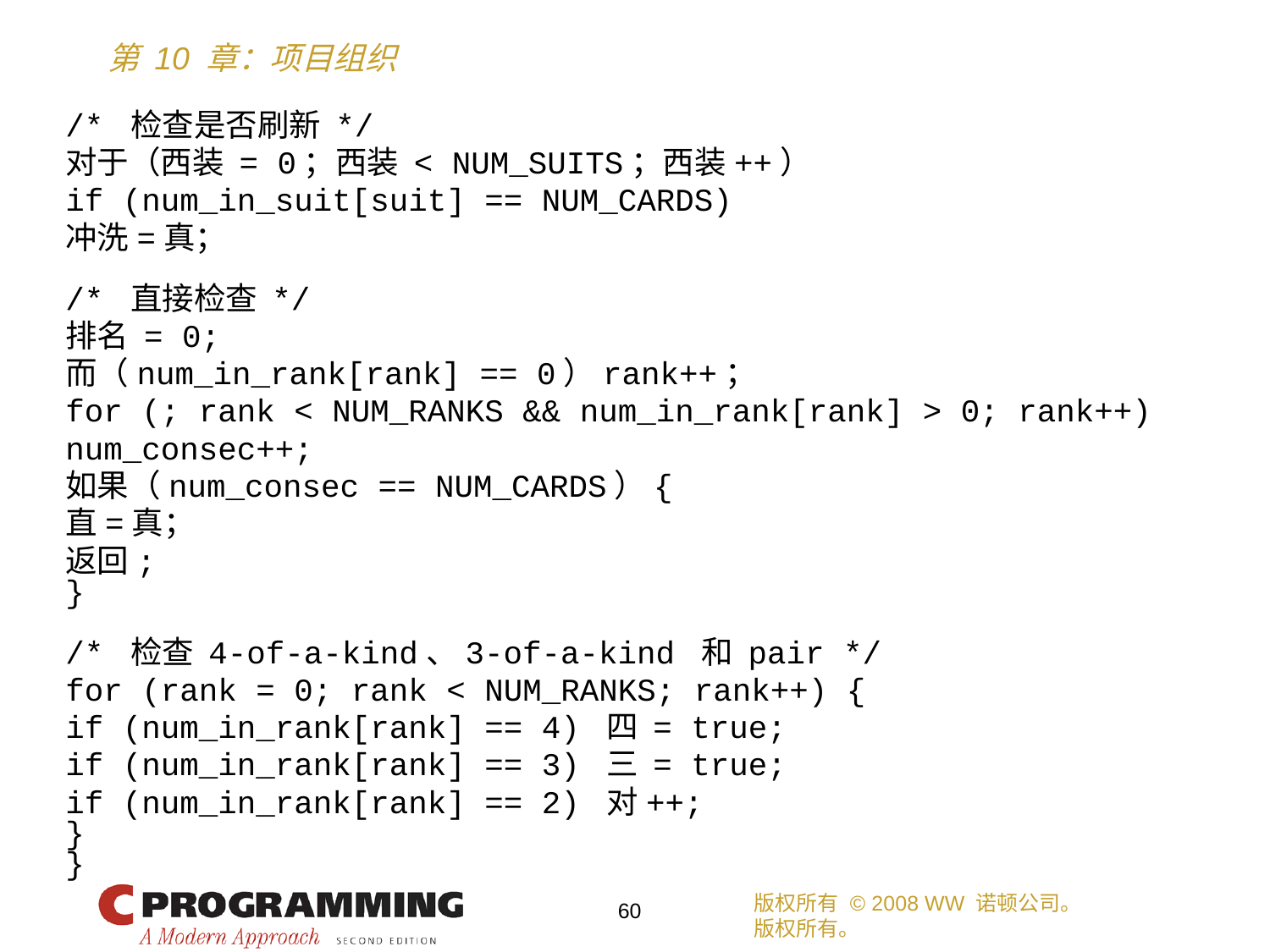

/* 检查是否刷新 */
对于（西装 = 0；西装 < NUM_SUITS；西装++）
if (num_in_suit[suit] == NUM_CARDS)
冲洗=真；

/* 直接检查 */
排名 = 0;
而（num_in_rank[rank] == 0）rank++；
for (; rank < NUM_RANKS && num_in_rank[rank] > 0; rank++)
num_consec++;
如果（num_consec == NUM_CARDS）{
直=真；
返回;
}

/* 检查 4-of-a-kind、3-of-a-kind 和 pair */
for (rank = 0; rank < NUM_RANKS; rank++) {
if (num_in_rank[rank] == 4) 四 = true;
if (num_in_rank[rank] == 3) 三 = true;
if (num_in_rank[rank] == 2) 对++;
}
}

版权所有 © 2008 WW 诺顿公司。
版权所有。
60